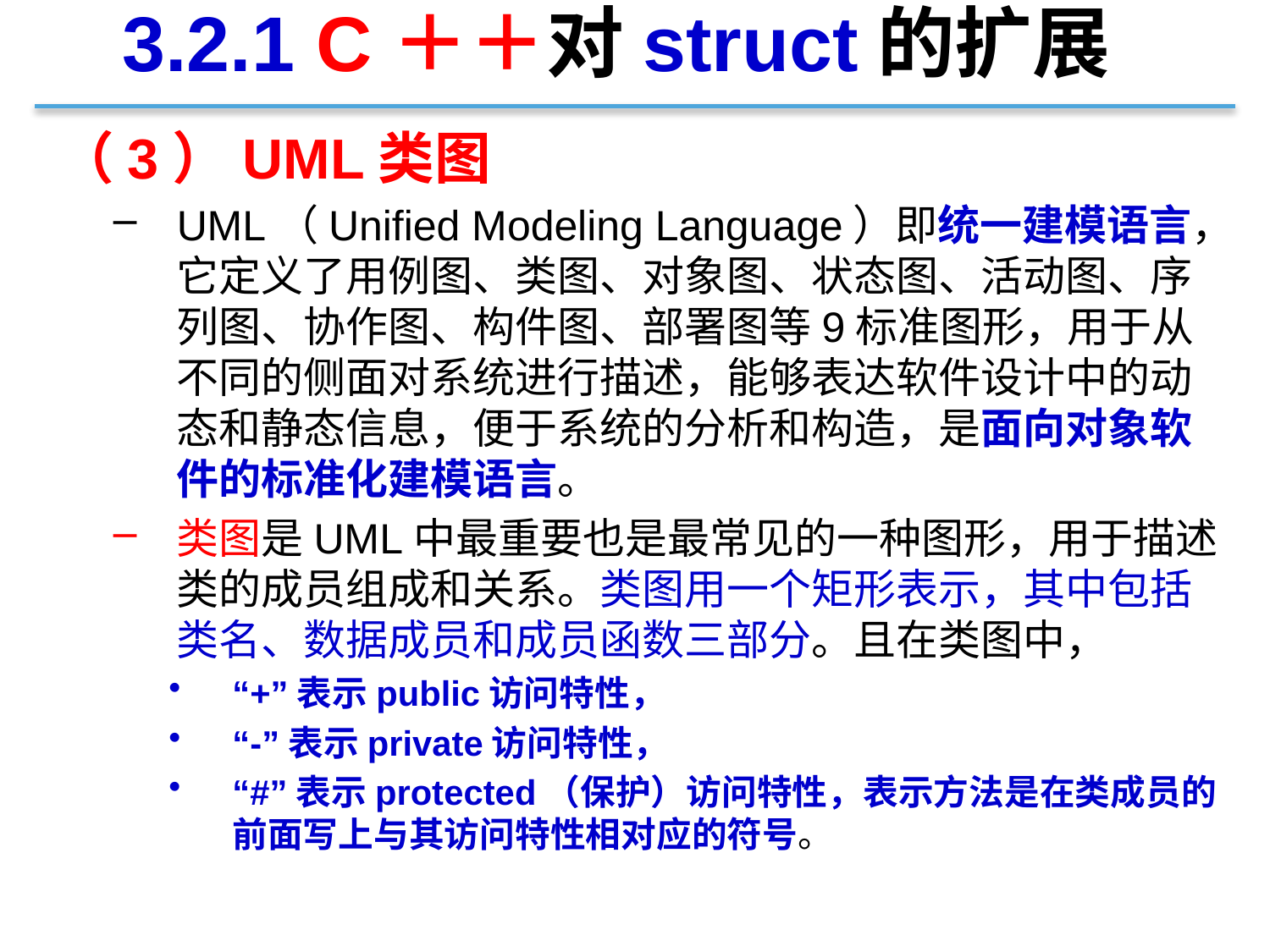

3.2.1 C＋＋对struct的扩展
（3）UML类图
UML（Unified Modeling Language）即统一建模语言，它定义了用例图、类图、对象图、状态图、活动图、序列图、协作图、构件图、部署图等9标准图形，用于从不同的侧面对系统进行描述，能够表达软件设计中的动态和静态信息，便于系统的分析和构造，是面向对象软件的标准化建模语言。
类图是UML中最重要也是最常见的一种图形，用于描述类的成员组成和关系。类图用一个矩形表示，其中包括类名、数据成员和成员函数三部分。且在类图中，
“+”表示public访问特性，
“-”表示private访问特性，
“#”表示protected（保护）访问特性，表示方法是在类成员的前面写上与其访问特性相对应的符号。